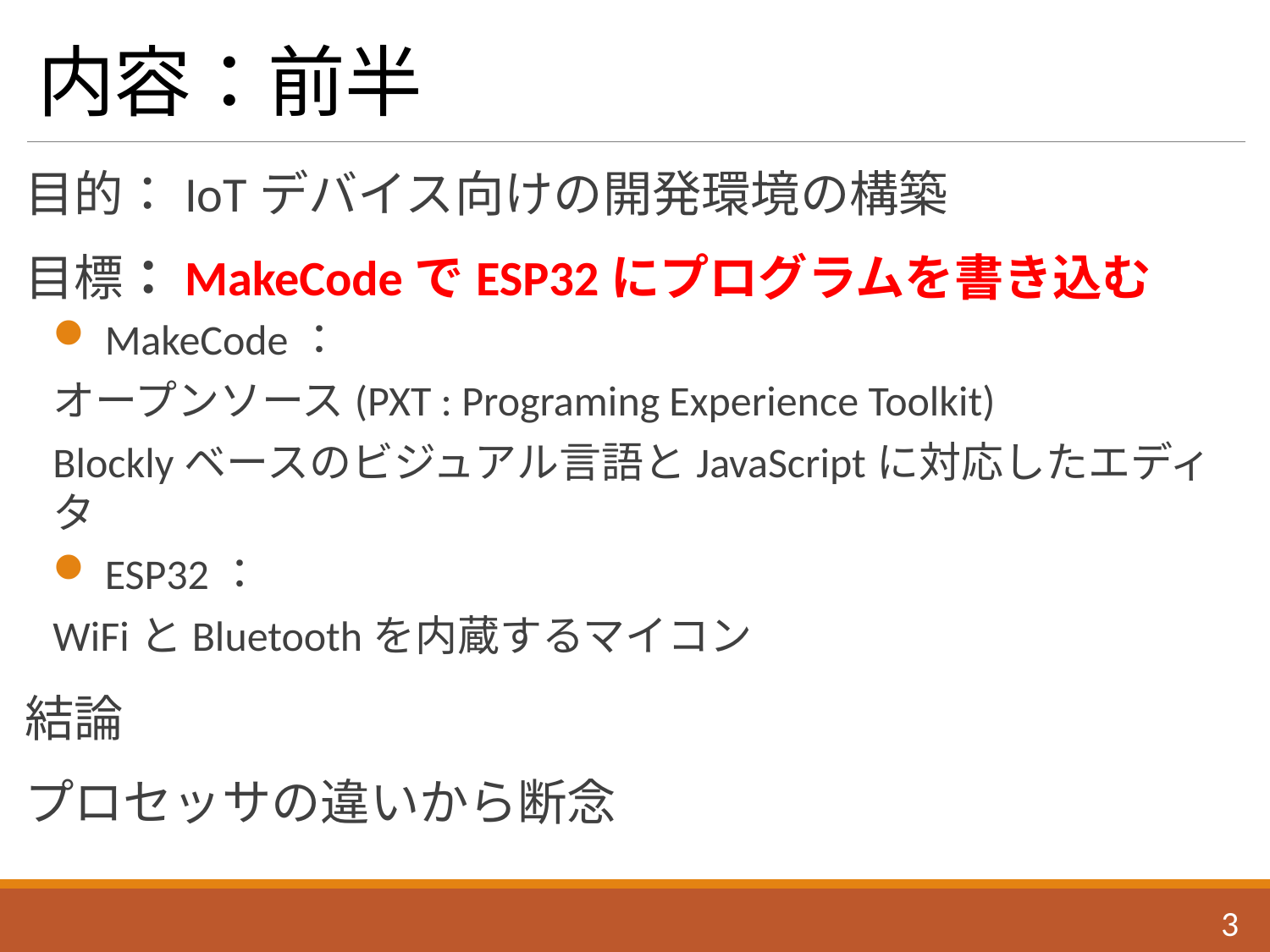

# 内容：前半
目的：IoTデバイス向けの開発環境の構築
目標：MakeCodeでESP32にプログラムを書き込む
 MakeCode：
オープンソース(PXT : Programing Experience Toolkit)
Blocklyベースのビジュアル言語とJavaScriptに対応したエディタ
 ESP32：
WiFiとBluetoothを内蔵するマイコン
結論
プロセッサの違いから断念

3